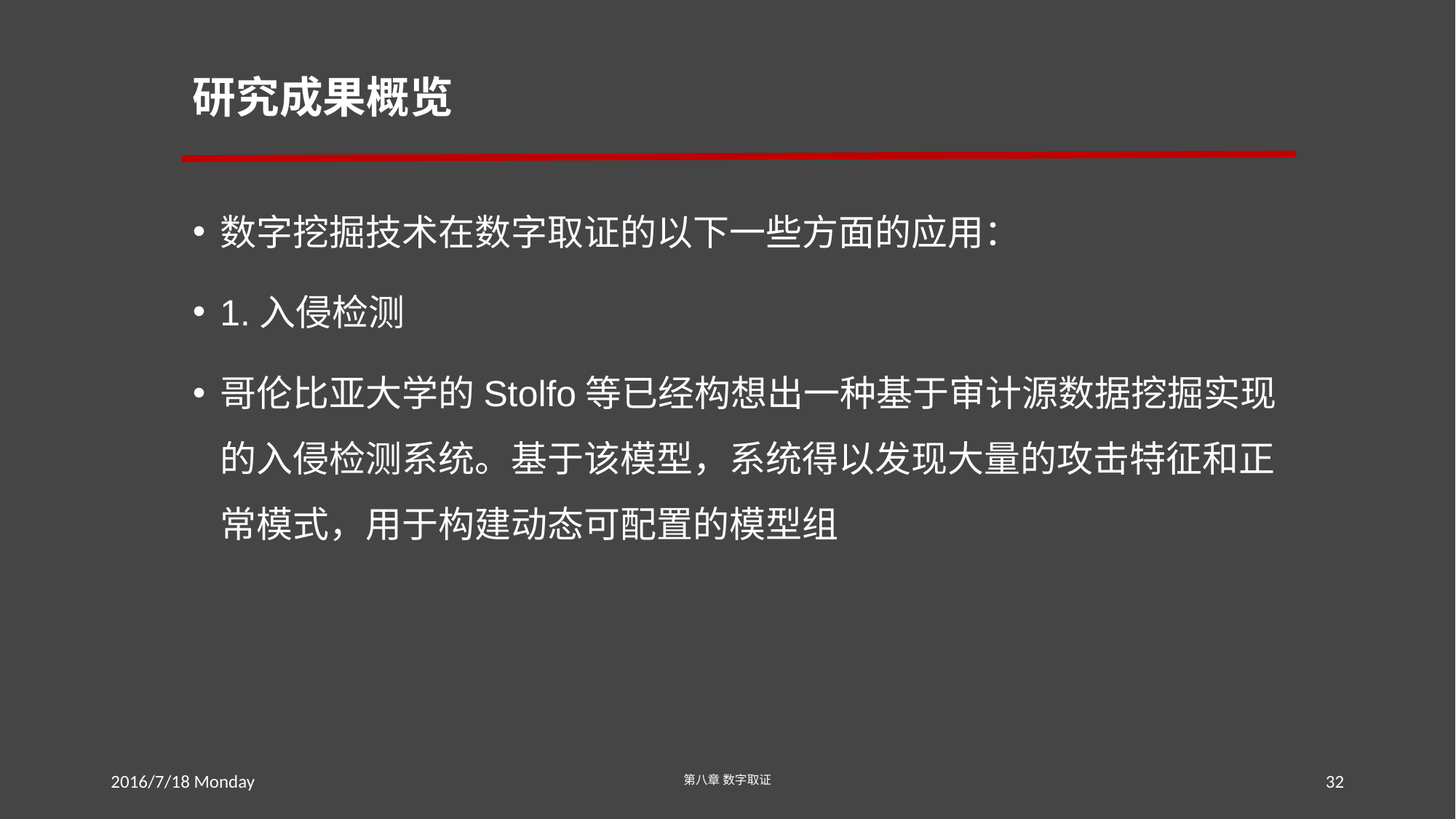

# 研究成果概览
数字挖掘技术在数字取证的以下一些方面的应用：
1.入侵检测
哥伦比亚大学的Stolfo等已经构想出一种基于审计源数据挖掘实现的入侵检测系统。基于该模型，系统得以发现大量的攻击特征和正常模式，用于构建动态可配置的模型组
2016/7/18 Monday
第八章 数字取证
32